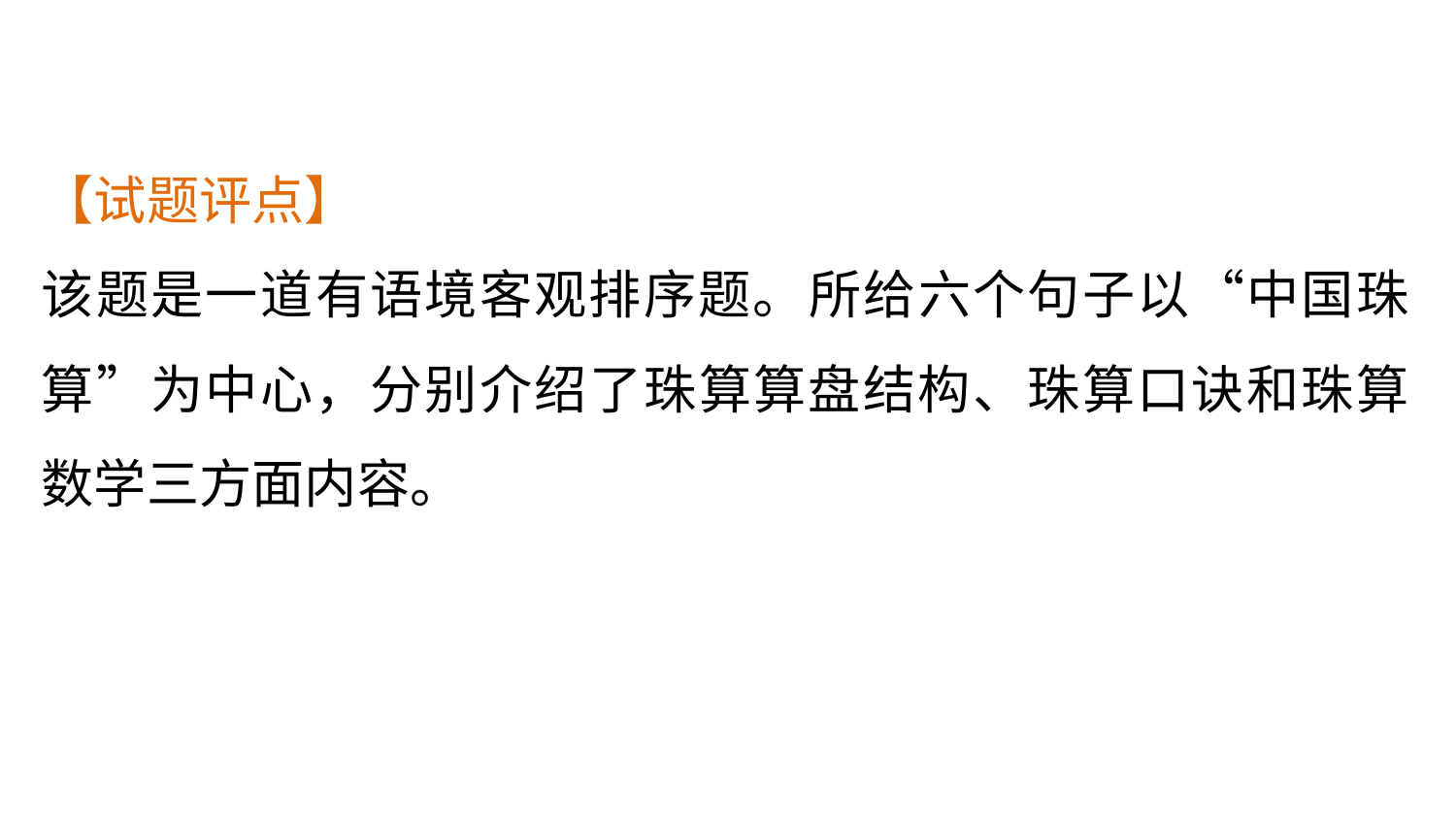

【试题评点】
该题是一道有语境客观排序题。所给六个句子以“中国珠算”为中心，分别介绍了珠算算盘结构、珠算口诀和珠算数学三方面内容。